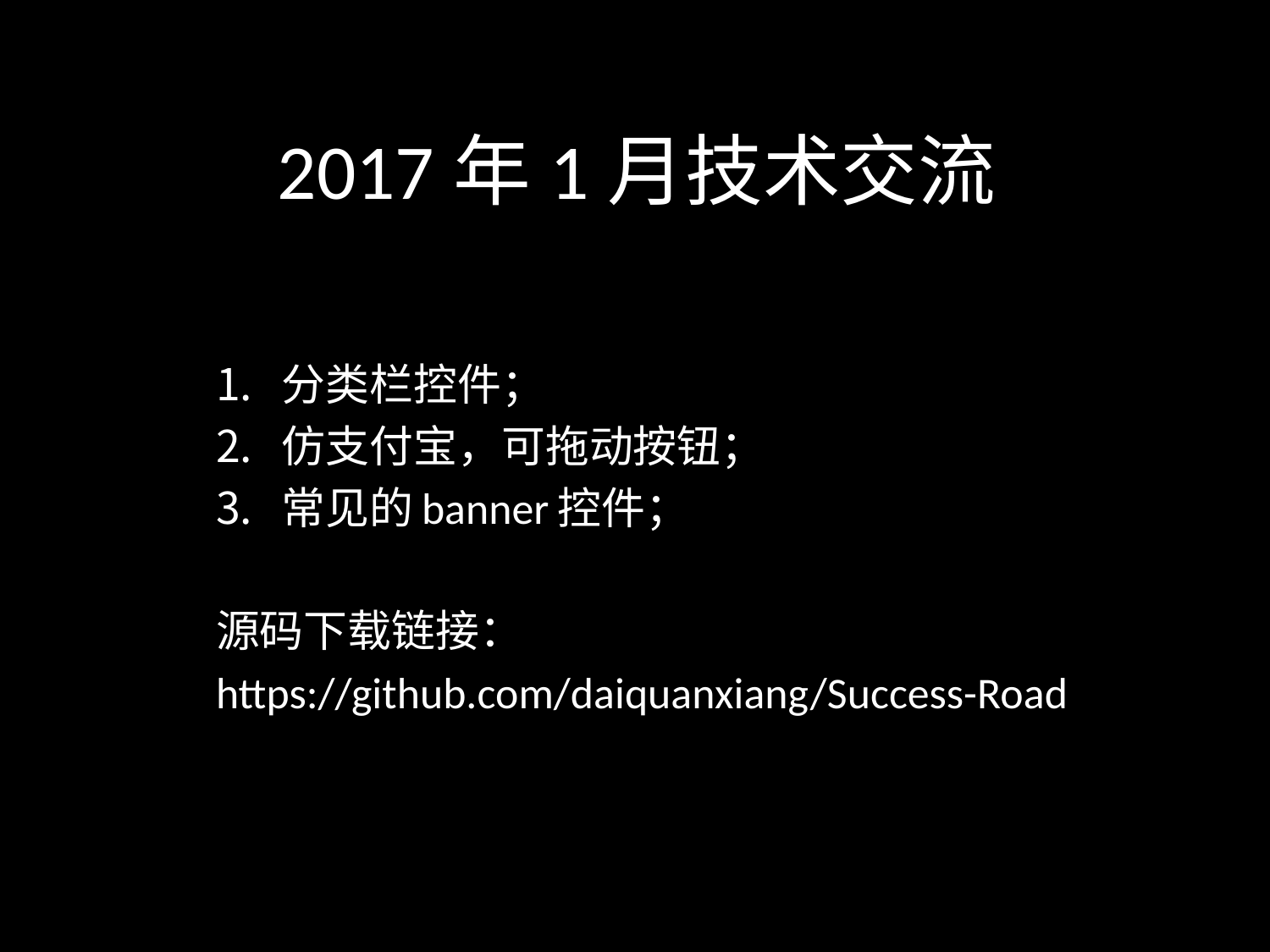

# 2017年1月技术交流
分类栏控件；
仿支付宝，可拖动按钮；
常见的banner控件；

源码下载链接：
https://github.com/daiquanxiang/Success-Road